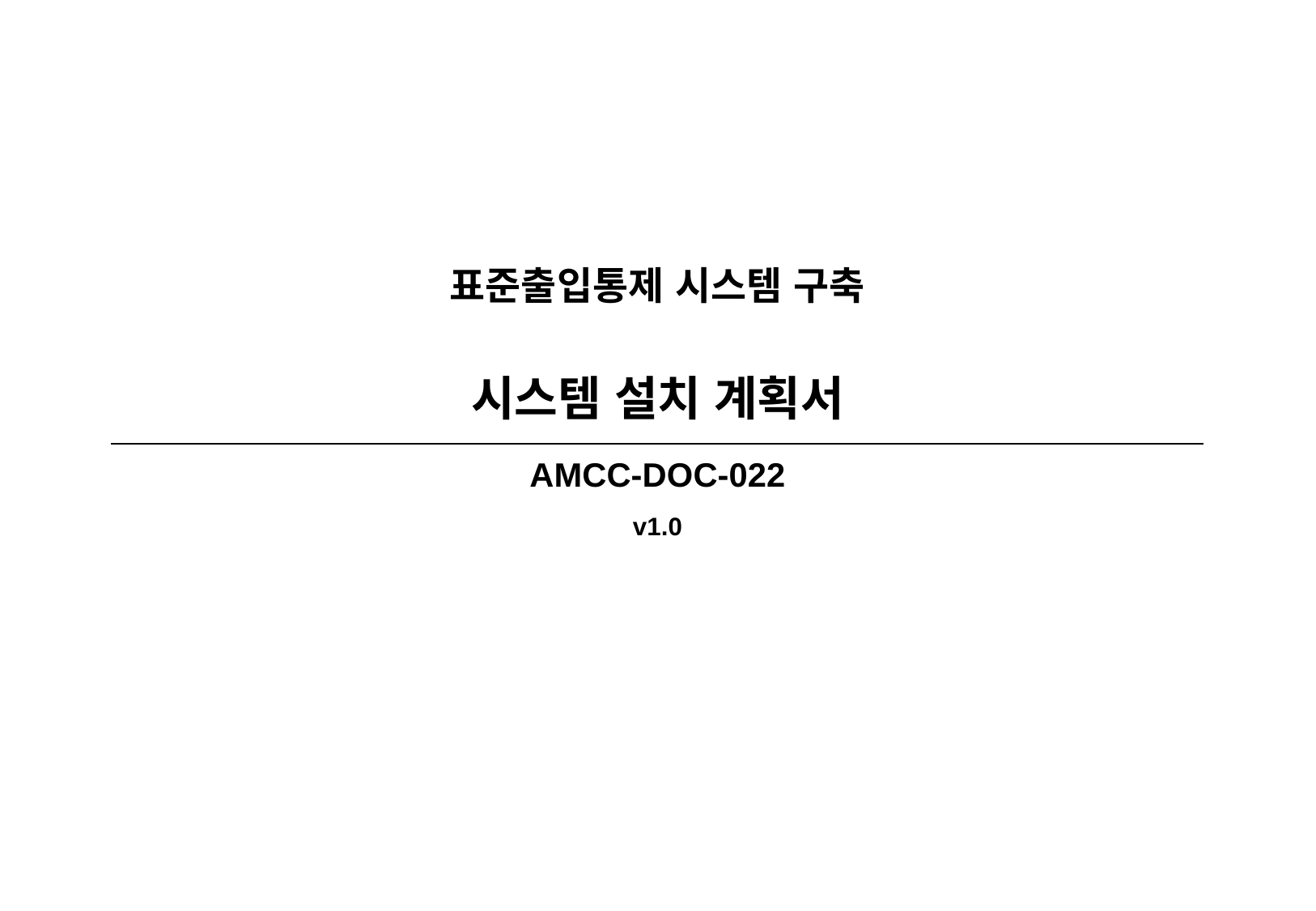

| 표준출입통제 시스템 구축 |
| --- |
| 시스템 설치 계획서 |
| --- |
| AMCC-DOC-022 |
| --- |
| v1.0 |
| --- |